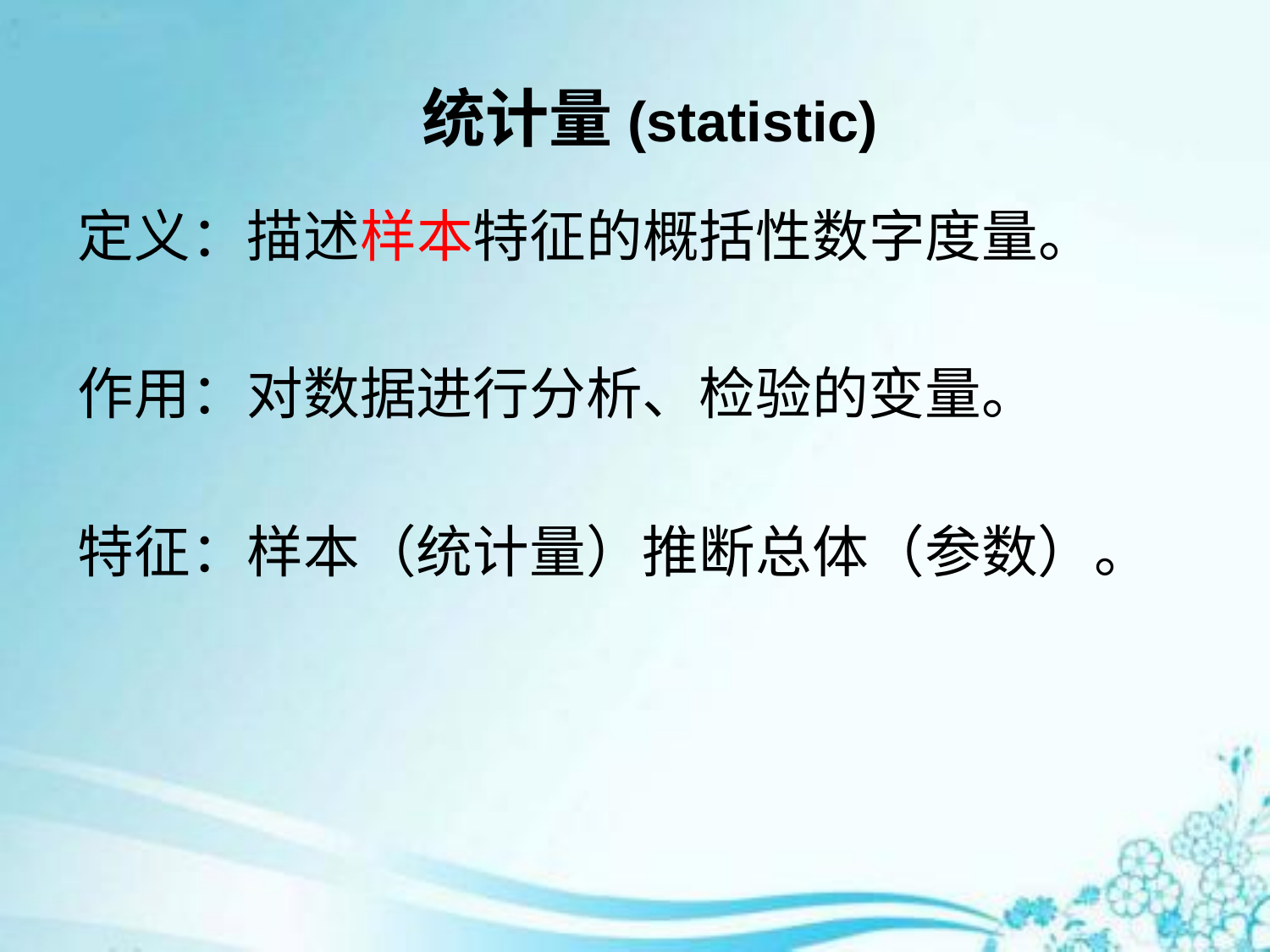

# 统计量(statistic)
定义：描述样本特征的概括性数字度量。

作用：对数据进行分析、检验的变量。

特征：样本（统计量）推断总体（参数）。